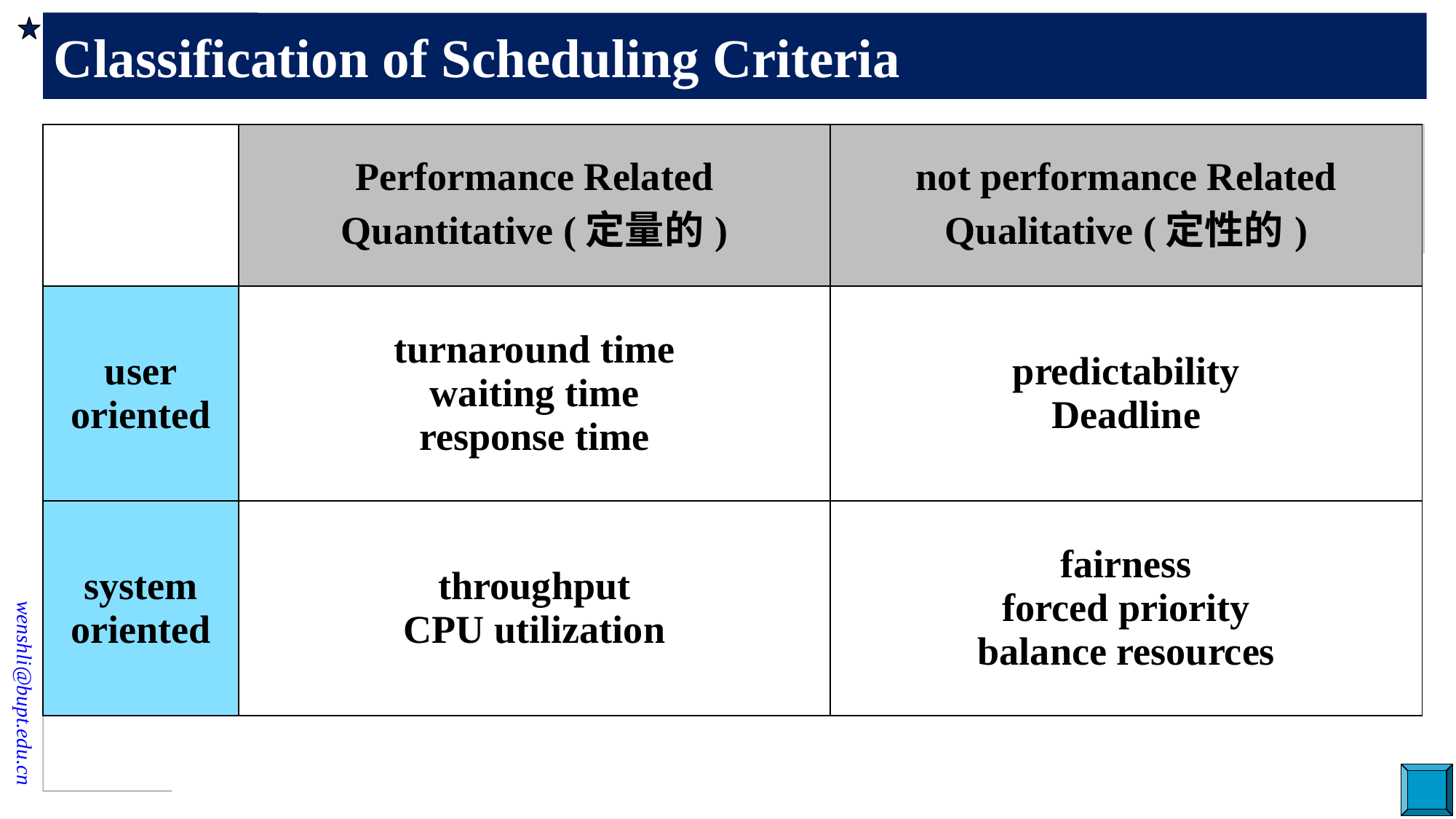

# Classification of Scheduling Criteria
|  | Performance Related Quantitative (定量的) | not performance Related Qualitative (定性的) |
| --- | --- | --- |
| user oriented | turnaround time waiting time response time | predictability Deadline |
| system oriented | throughput CPU utilization | fairness forced priority balance resources |

12